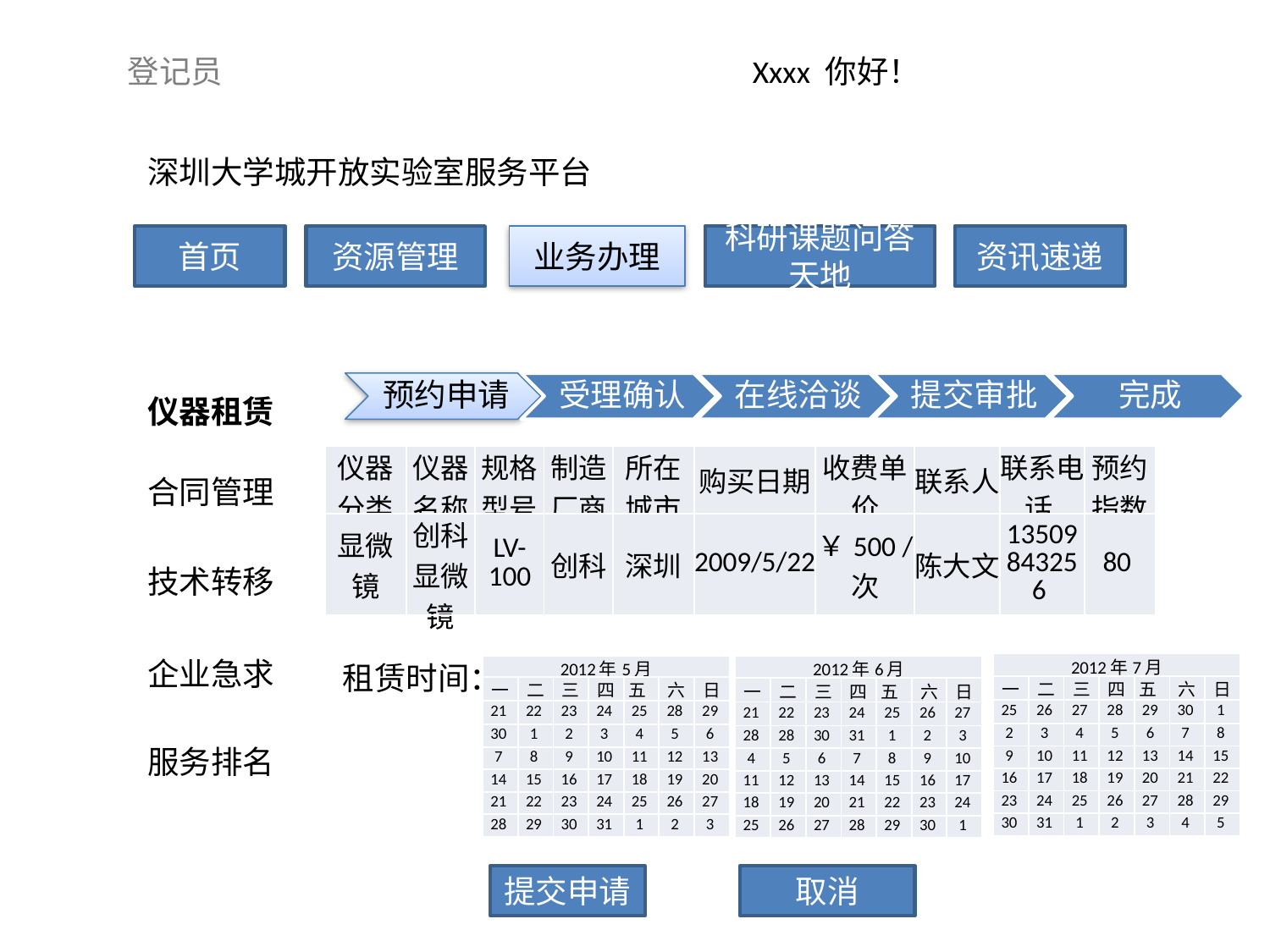

Xxxx 你好！
登记员
深圳大学城开放实验室服务平台
首页
资源管理
业务办理
科研课题问答天地
资讯速递
预约申请
受理确认
在线洽谈
提交审批
完成
仪器租赁
| 仪器分类 | 仪器名称 | 规格型号 | 制造厂商 | 所在城市 | 购买日期 | 收费单价 | 联系人 | 联系电话 | 预约指数 |
| --- | --- | --- | --- | --- | --- | --- | --- | --- | --- |
| 显微镜 | 创科显微镜 | LV-100 | 创科 | 深圳 | 2009/5/22 | ￥500 / 次 | 陈大文 | 13509843256 | 80 |
合同管理
技术转移
企业急求
租赁时间：

| 2012年7月 |  |  |  |  |  |  |
| --- | --- | --- | --- | --- | --- | --- |
| 一 | 二 | 三 | 四 | 五 | 六 | 日 |
| 25 | 26 | 27 | 28 | 29 | 30 | 1 |
| 2 | 3 | 4 | 5 | 6 | 7 | 8 |
| 9 | 10 | 11 | 12 | 13 | 14 | 15 |
| 16 | 17 | 18 | 19 | 20 | 21 | 22 |
| 23 | 24 | 25 | 26 | 27 | 28 | 29 |
| 30 | 31 | 1 | 2 | 3 | 4 | 5 |
| 2012年5月 |  |  |  |  |  |  |
| --- | --- | --- | --- | --- | --- | --- |
| 一 | 二 | 三 | 四 | 五 | 六 | 日 |
| 21 | 22 | 23 | 24 | 25 | 28 | 29 |
| 30 | 1 | 2 | 3 | 4 | 5 | 6 |
| 7 | 8 | 9 | 10 | 11 | 12 | 13 |
| 14 | 15 | 16 | 17 | 18 | 19 | 20 |
| 21 | 22 | 23 | 24 | 25 | 26 | 27 |
| 28 | 29 | 30 | 31 | 1 | 2 | 3 |
| 2012年6月 |  |  |  |  |  |  |
| --- | --- | --- | --- | --- | --- | --- |
| 一 | 二 | 三 | 四 | 五 | 六 | 日 |
| 21 | 22 | 23 | 24 | 25 | 26 | 27 |
| 28 | 28 | 30 | 31 | 1 | 2 | 3 |
| 4 | 5 | 6 | 7 | 8 | 9 | 10 |
| 11 | 12 | 13 | 14 | 15 | 16 | 17 |
| 18 | 19 | 20 | 21 | 22 | 23 | 24 |
| 25 | 26 | 27 | 28 | 29 | 30 | 1 |
服务排名
提交申请
取消